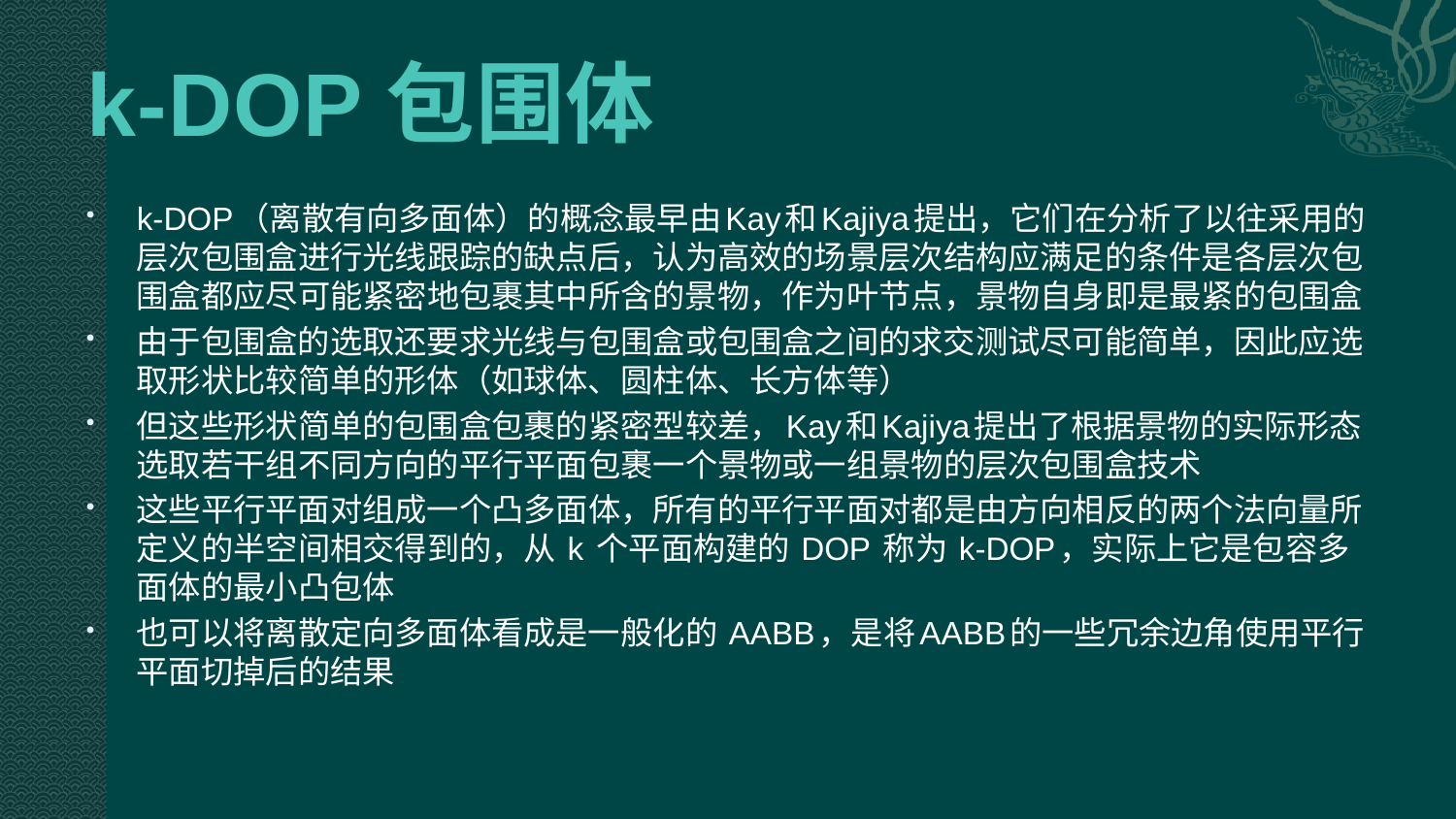

# k-DOP包围体
k-DOP（离散有向多面体）的概念最早由Kay和Kajiya提出，它们在分析了以往采用的层次包围盒进行光线跟踪的缺点后，认为高效的场景层次结构应满足的条件是各层次包围盒都应尽可能紧密地包裹其中所含的景物，作为叶节点，景物自身即是最紧的包围盒
由于包围盒的选取还要求光线与包围盒或包围盒之间的求交测试尽可能简单，因此应选取形状比较简单的形体（如球体、圆柱体、长方体等）
但这些形状简单的包围盒包裹的紧密型较差，Kay和Kajiya提出了根据景物的实际形态选取若干组不同方向的平行平面包裹一个景物或一组景物的层次包围盒技术
这些平行平面对组成一个凸多面体，所有的平行平面对都是由方向相反的两个法向量所定义的半空间相交得到的，从 k 个平面构建的 DOP 称为 k-DOP，实际上它是包容多面体的最小凸包体
也可以将离散定向多面体看成是一般化的 AABB，是将AABB的一些冗余边角使用平行平面切掉后的结果